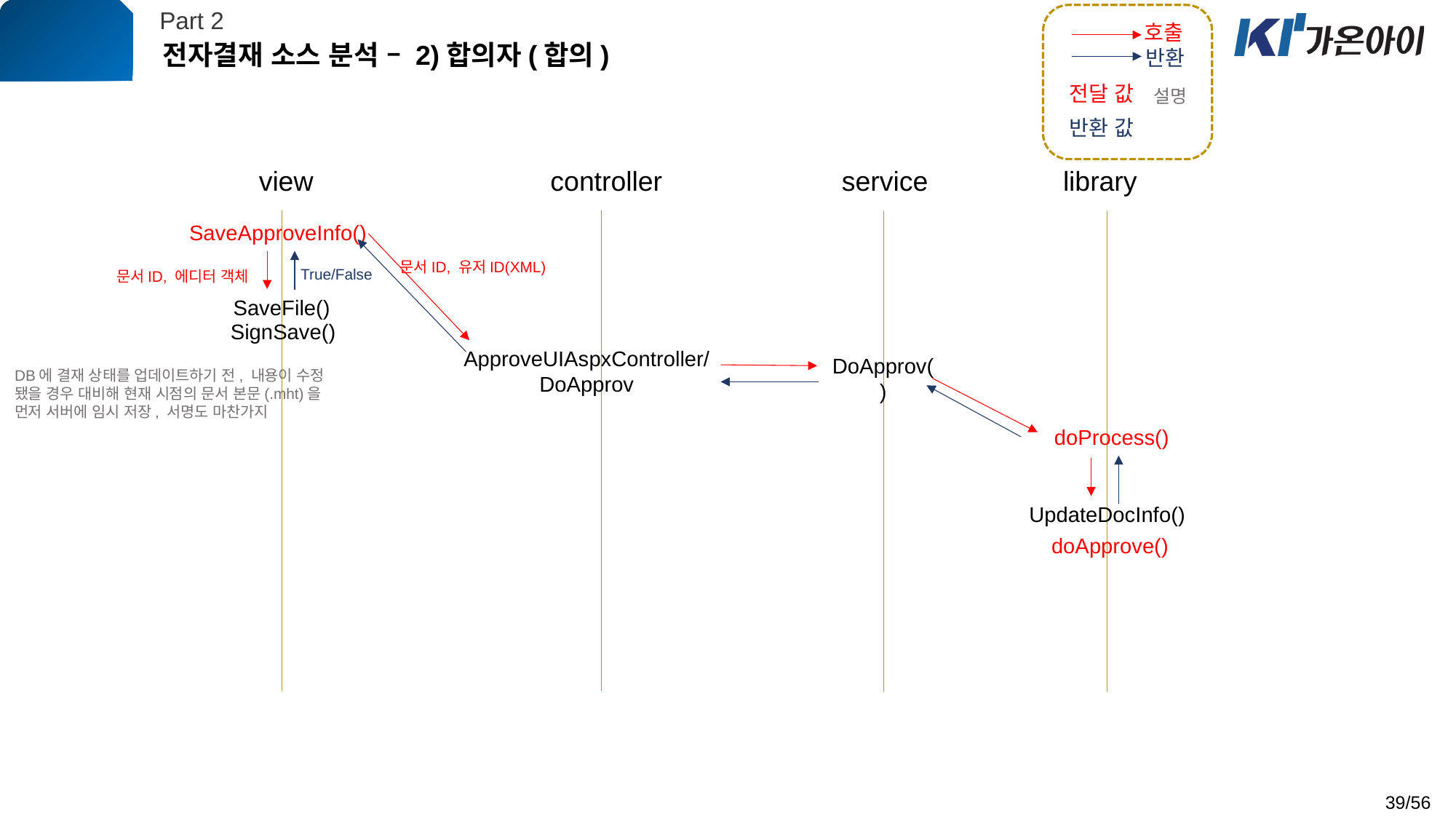

Part 2

호출
전자결재 소스 분석 – 2)합의자(합의)
반환
전달 값
설명
반환 값
view
controller
service
library
SaveApproveInfo()
문서ID, 유저ID(XML)
True/False
문서ID, 에디터 객체
SaveFile()
SignSave()
ApproveUIAspxController/
DoApprov
DoApprov()
DB에 결재 상태를 업데이트하기 전, 내용이 수정 됐을 경우 대비해 현재 시점의 문서 본문(.mht)을 먼저 서버에 임시 저장, 서명도 마찬가지
doProcess()
UpdateDocInfo()
doApprove()
39/56